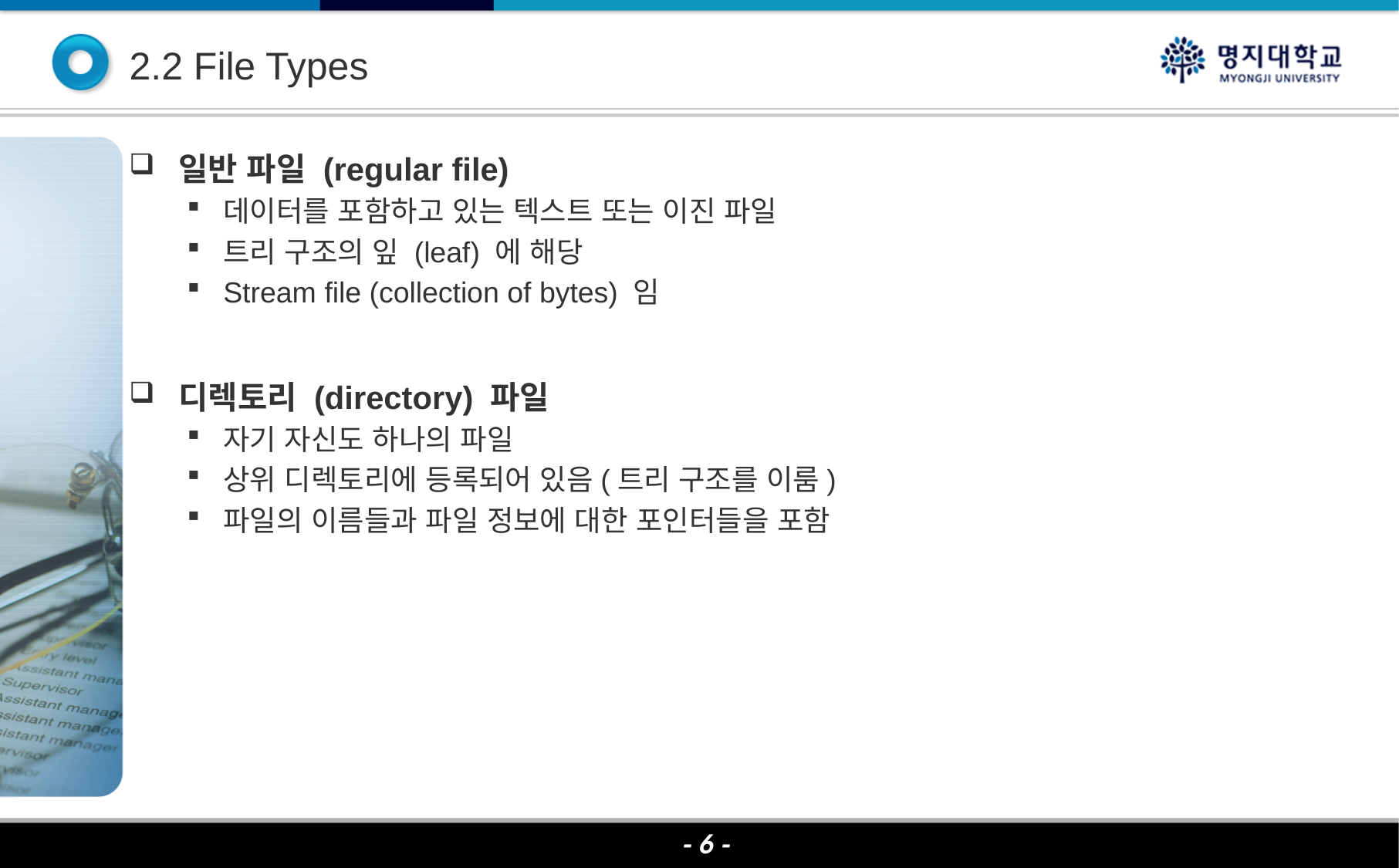

2.2 File Types
일반 파일 (regular file)
데이터를 포함하고 있는 텍스트 또는 이진 파일
트리 구조의 잎 (leaf) 에 해당
Stream file (collection of bytes) 임

디렉토리 (directory) 파일
자기 자신도 하나의 파일
상위 디렉토리에 등록되어 있음(트리 구조를 이룸)
파일의 이름들과 파일 정보에 대한 포인터들을 포함
- 6 -